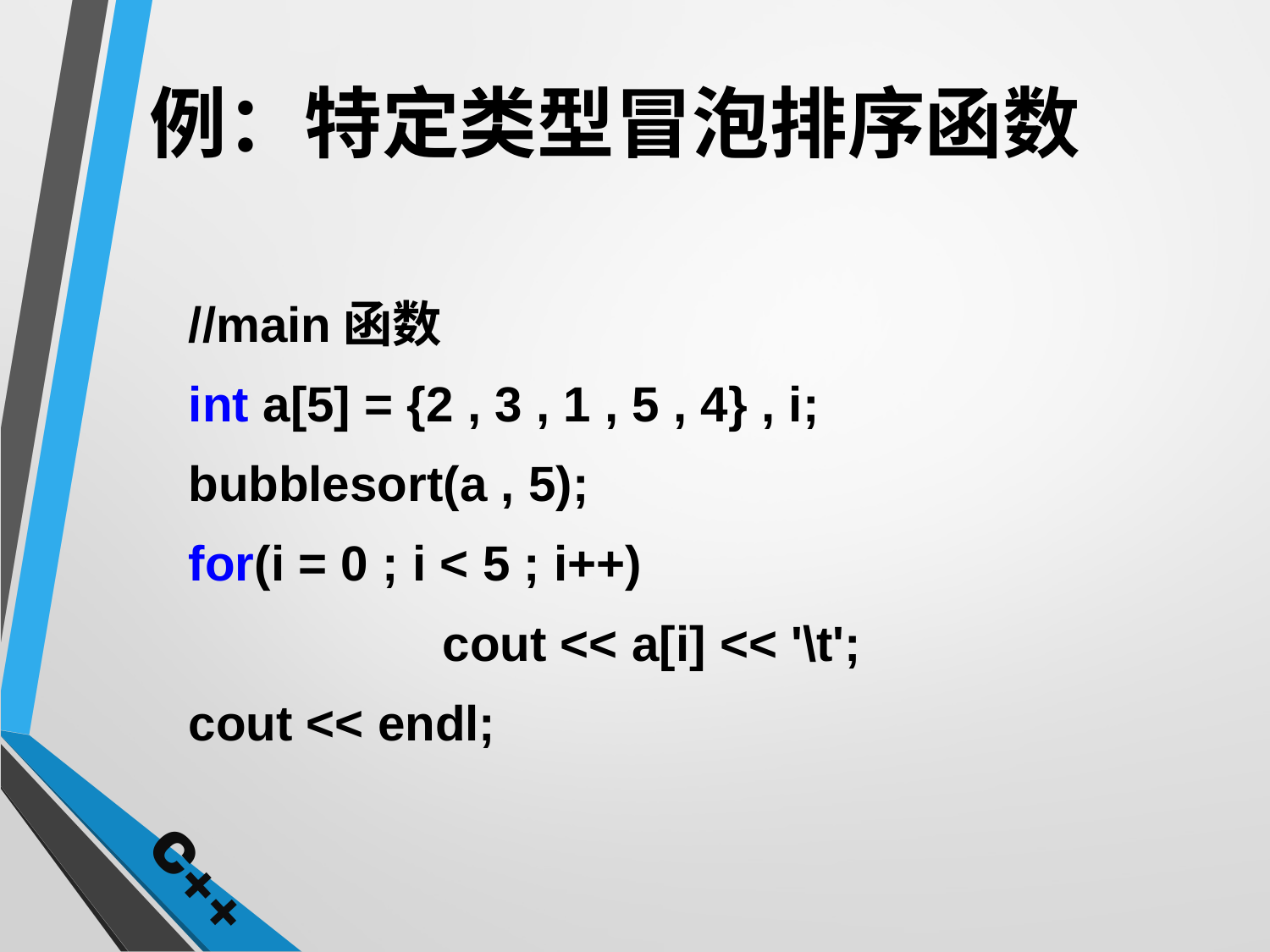

# 例：特定类型冒泡排序函数
	//main函数
	int a[5] = {2 , 3 , 1 , 5 , 4} , i;
	bubblesort(a , 5);
	for(i = 0 ; i < 5 ; i++)
			cout << a[i] << '\t';
	cout << endl;